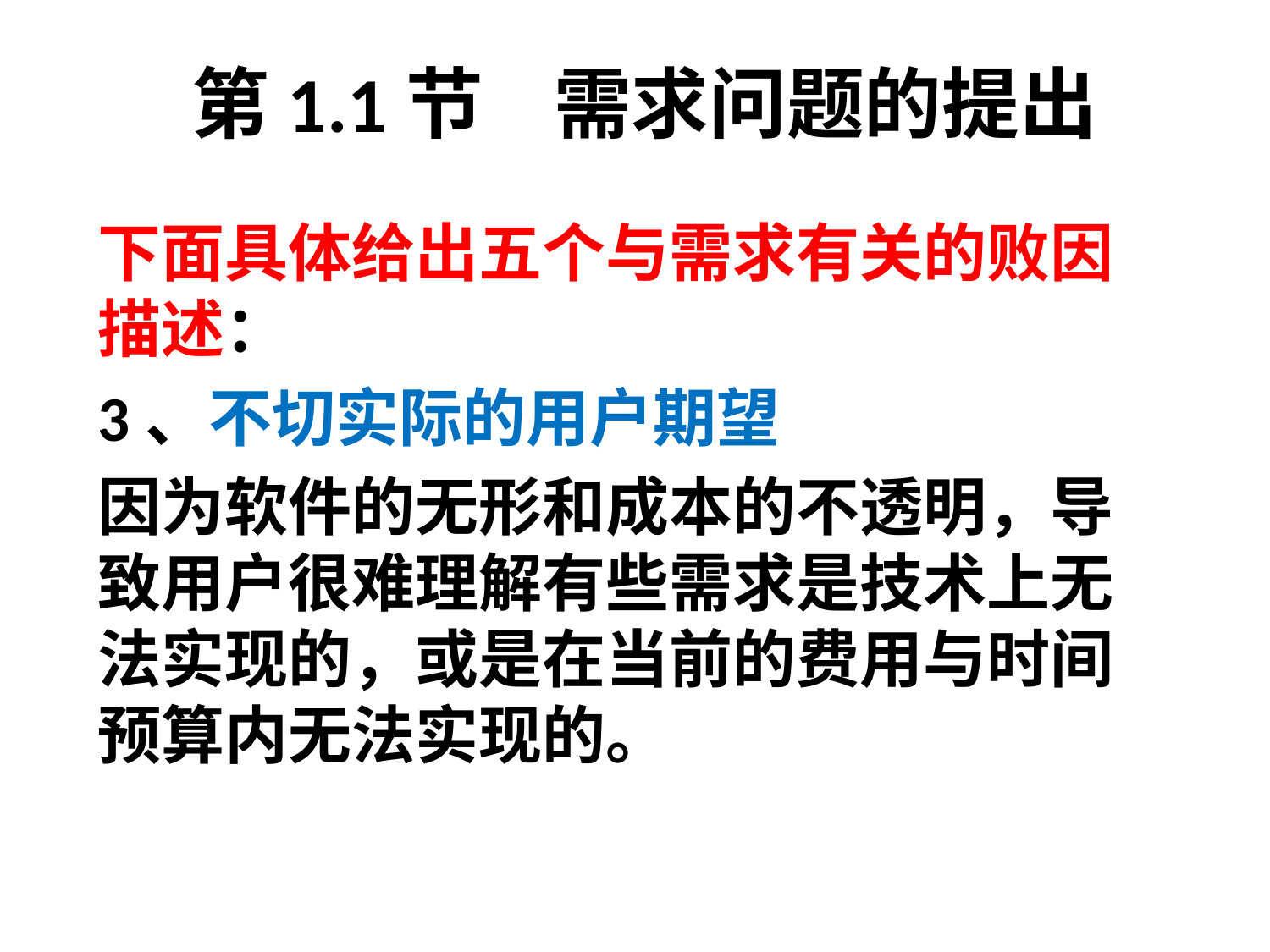

# 第1.1节    需求问题的提出
下面具体给出五个与需求有关的败因描述：
3、不切实际的用户期望
因为软件的无形和成本的不透明，导致用户很难理解有些需求是技术上无法实现的，或是在当前的费用与时间预算内无法实现的。